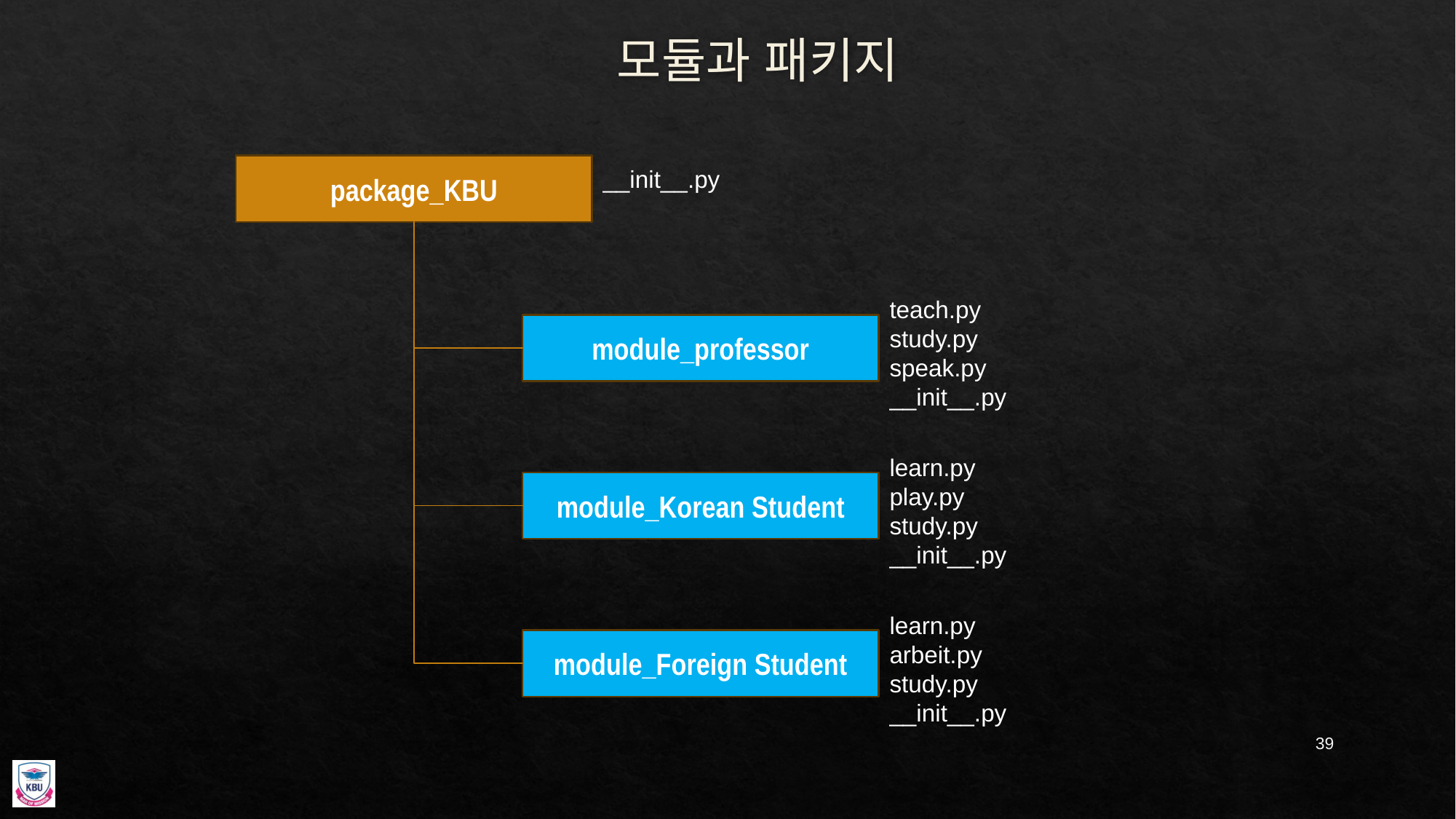

# 모듈과 패키지
__init__.py
package_KBU
module_professor
teach.py
study.py
speak.py
__init__.py
module_Korean Student
learn.py
play.py
study.py
__init__.py
module_Foreign Student
learn.py
arbeit.py
study.py
__init__.py
39